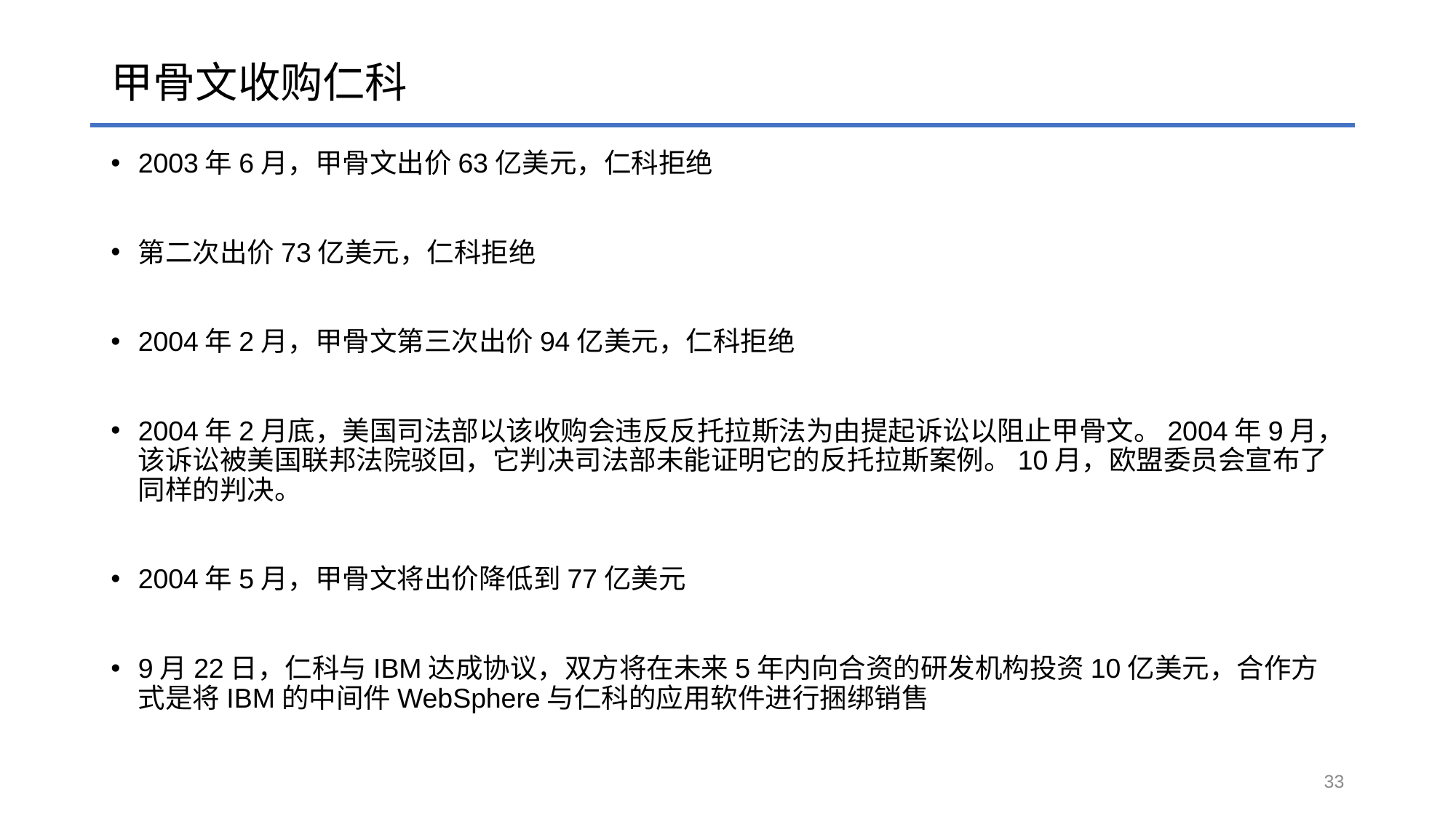

# 甲骨文收购仁科
2003年6月，甲骨文出价63亿美元，仁科拒绝

第二次出价73亿美元，仁科拒绝

2004年2月，甲骨文第三次出价94亿美元，仁科拒绝

2004年2月底，美国司法部以该收购会违反反托拉斯法为由提起诉讼以阻止甲骨文。2004年9月，该诉讼被美国联邦法院驳回，它判决司法部未能证明它的反托拉斯案例。10月，欧盟委员会宣布了同样的判决。

2004年5月，甲骨文将出价降低到77亿美元

9月22日，仁科与IBM达成协议，双方将在未来5年内向合资的研发机构投资10亿美元，合作方式是将IBM的中间件WebSphere与仁科的应用软件进行捆绑销售
33